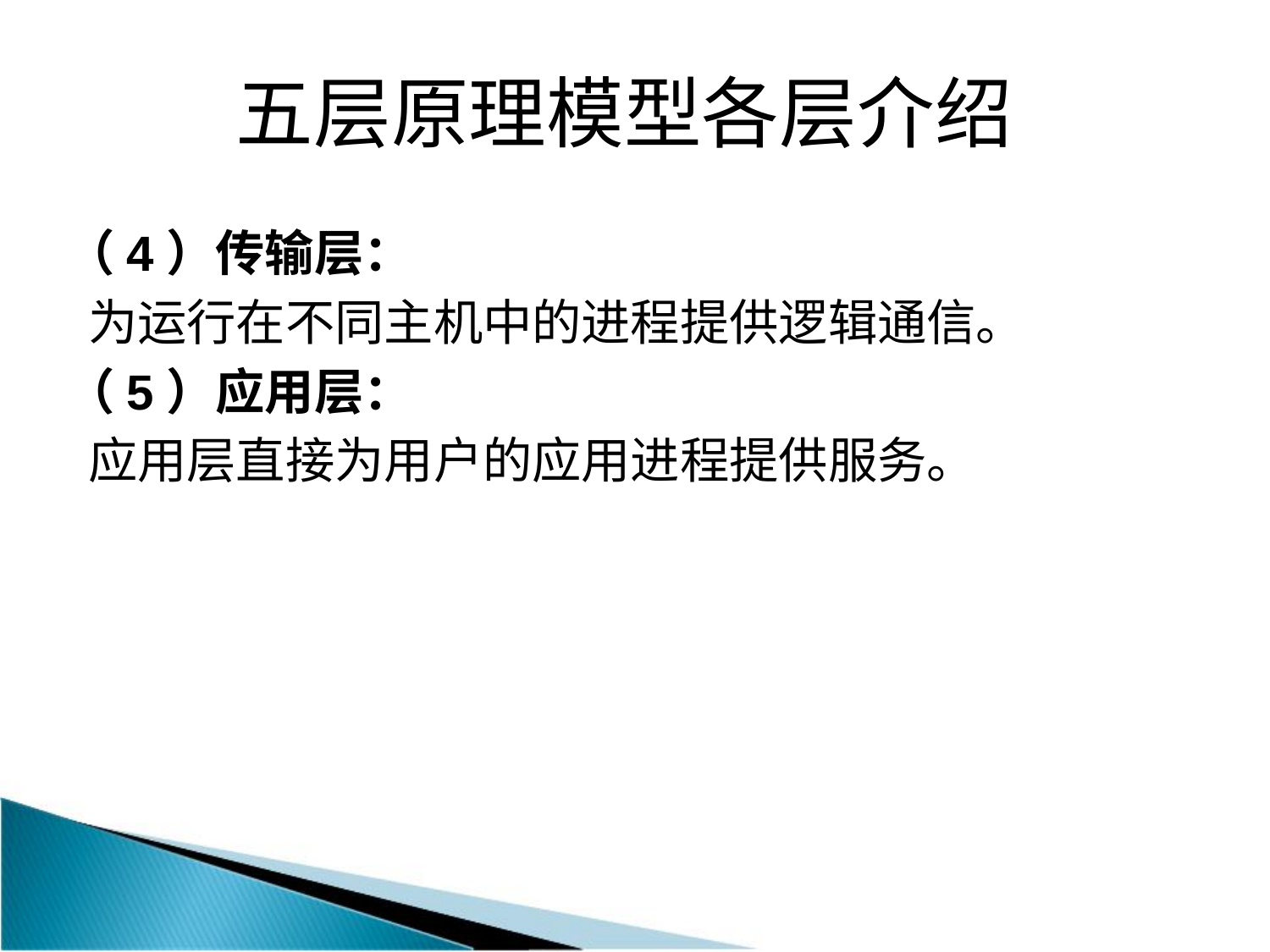

# 五层原理模型各层介绍
（4）传输层：
 为运行在不同主机中的进程提供逻辑通信。
（5）应用层：
 应用层直接为用户的应用进程提供服务。